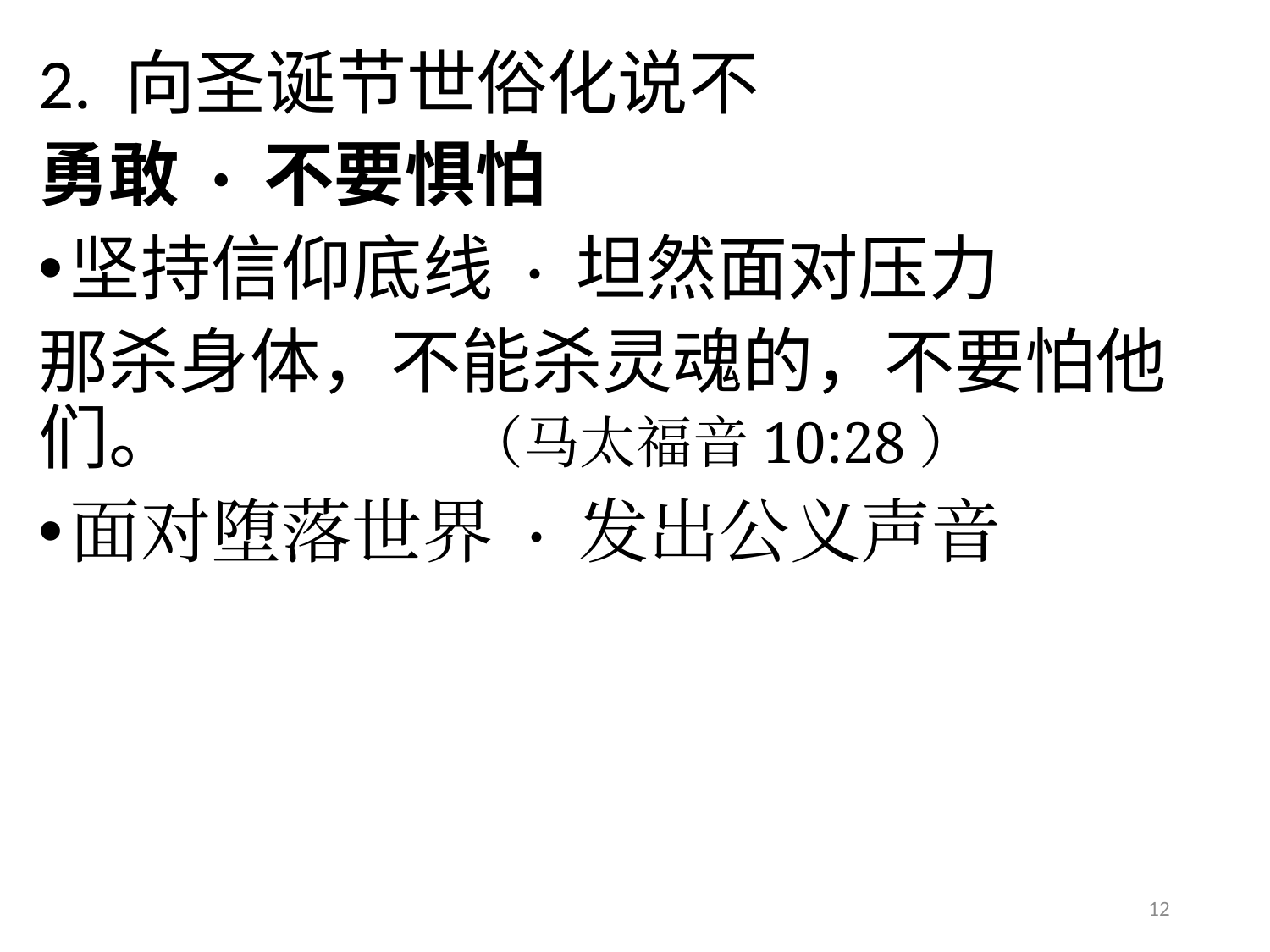

# 2. 向圣诞节世俗化说不
勇敢 · 不要惧怕
坚持信仰底线 · 坦然面对压力
那杀身体，不能杀灵魂的，不要怕他们。                    （马太福音10:28）
面对堕落世界 · 发出公义声音
12